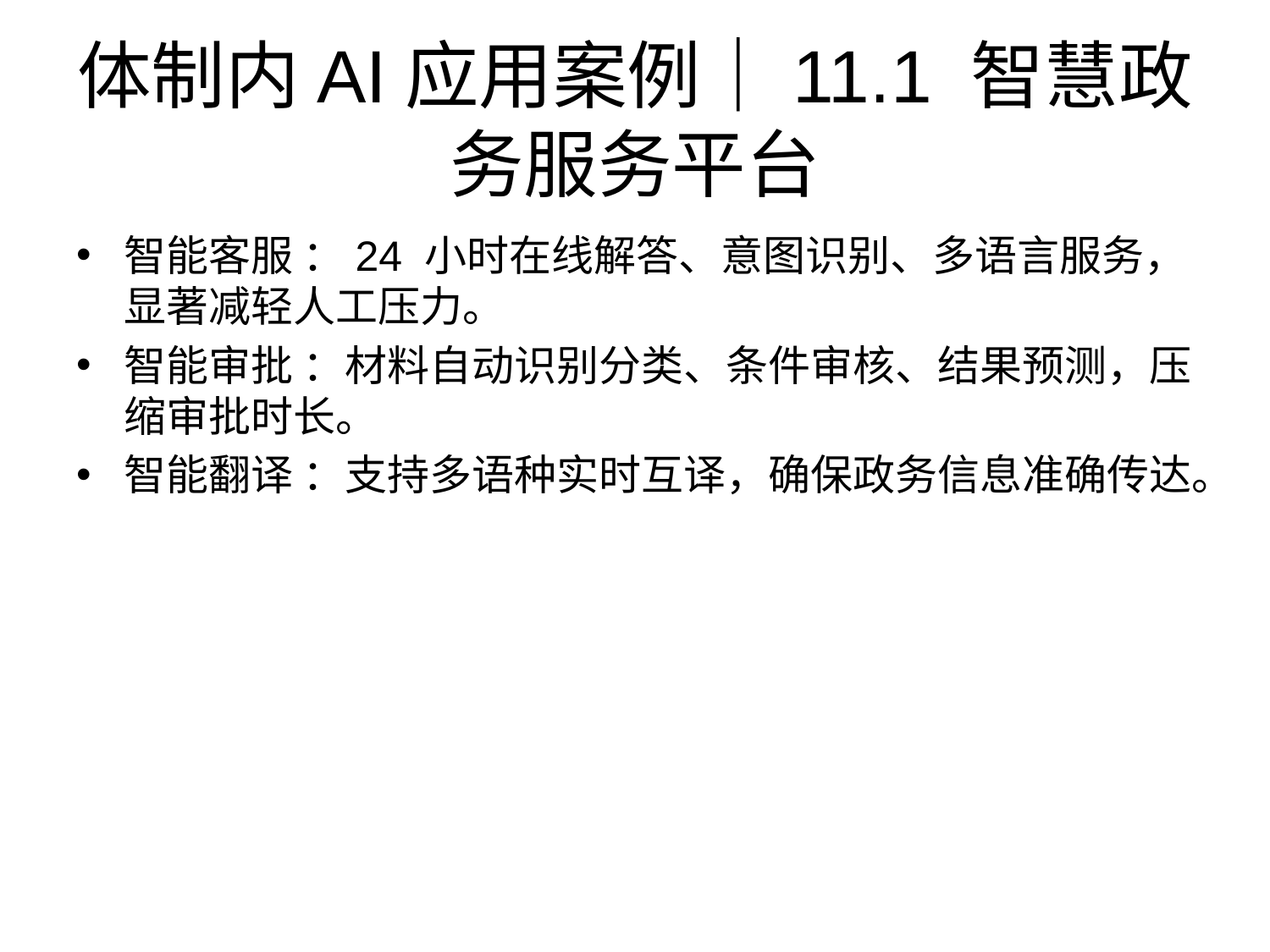

# 体制内AI应用案例｜11.1 智慧政务服务平台
智能客服 ：24 小时在线解答、意图识别、多语言服务，显著减轻人工压力。
智能审批 ：材料自动识别分类、条件审核、结果预测，压缩审批时长。
智能翻译 ：支持多语种实时互译，确保政务信息准确传达。